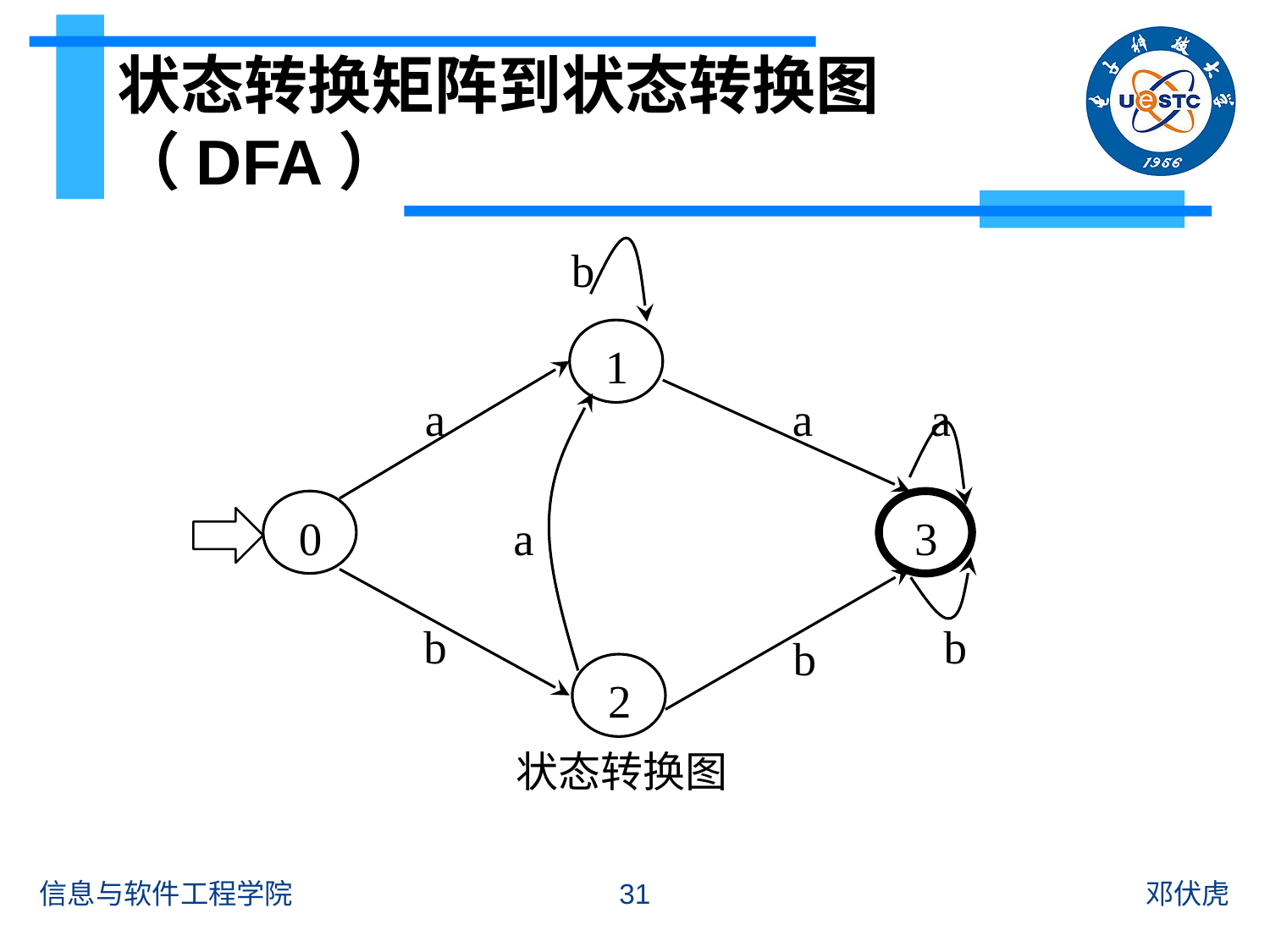

# 状态转换矩阵到状态转换图（DFA）
b

1

a
a
a

0
3

a

b
b
b
2
状态转换图
31
信息与软件工程学院
邓伏虎